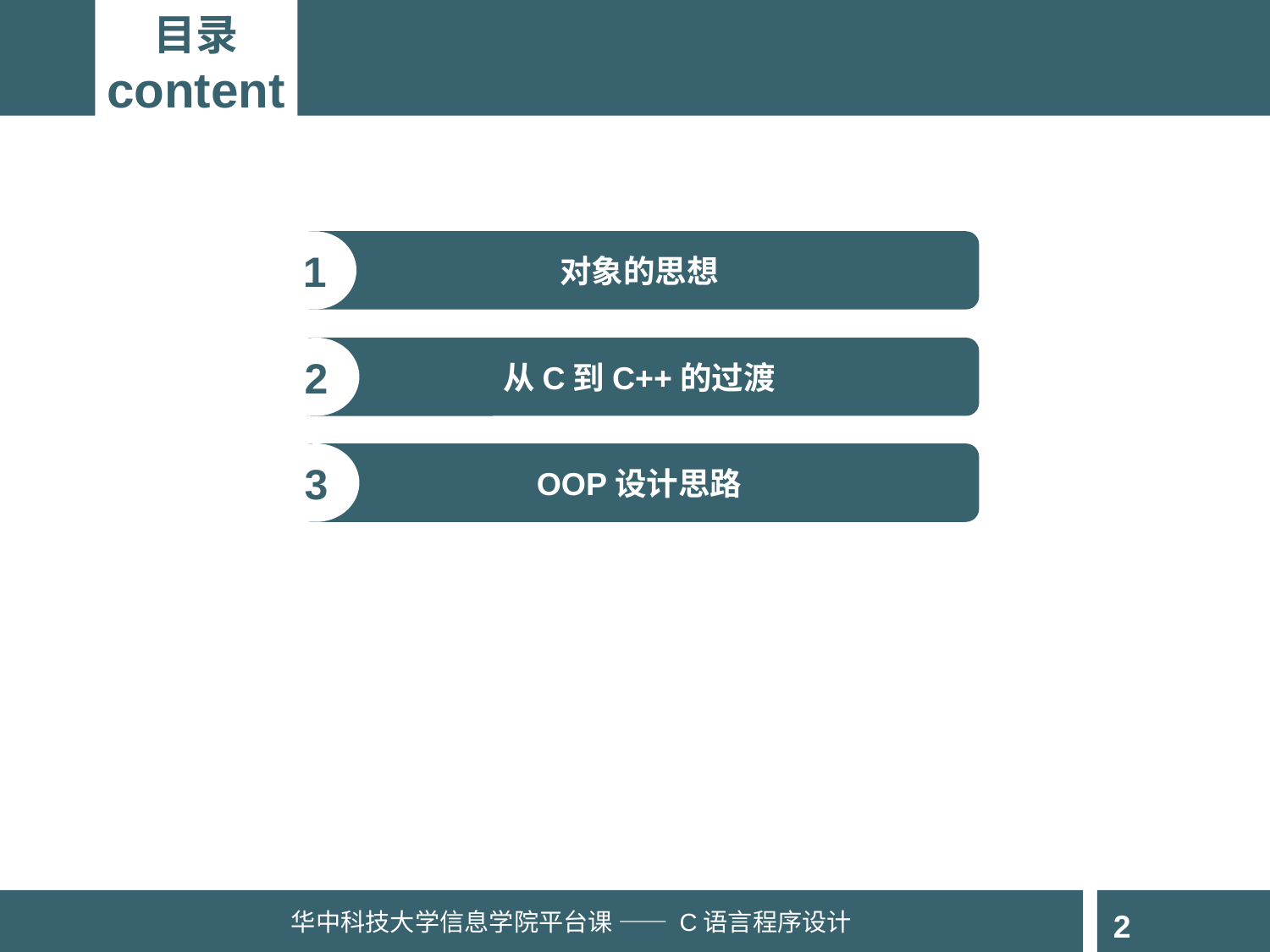

目录
content
1
对象的思想
2
从C到C++的过渡
3
OOP设计思路